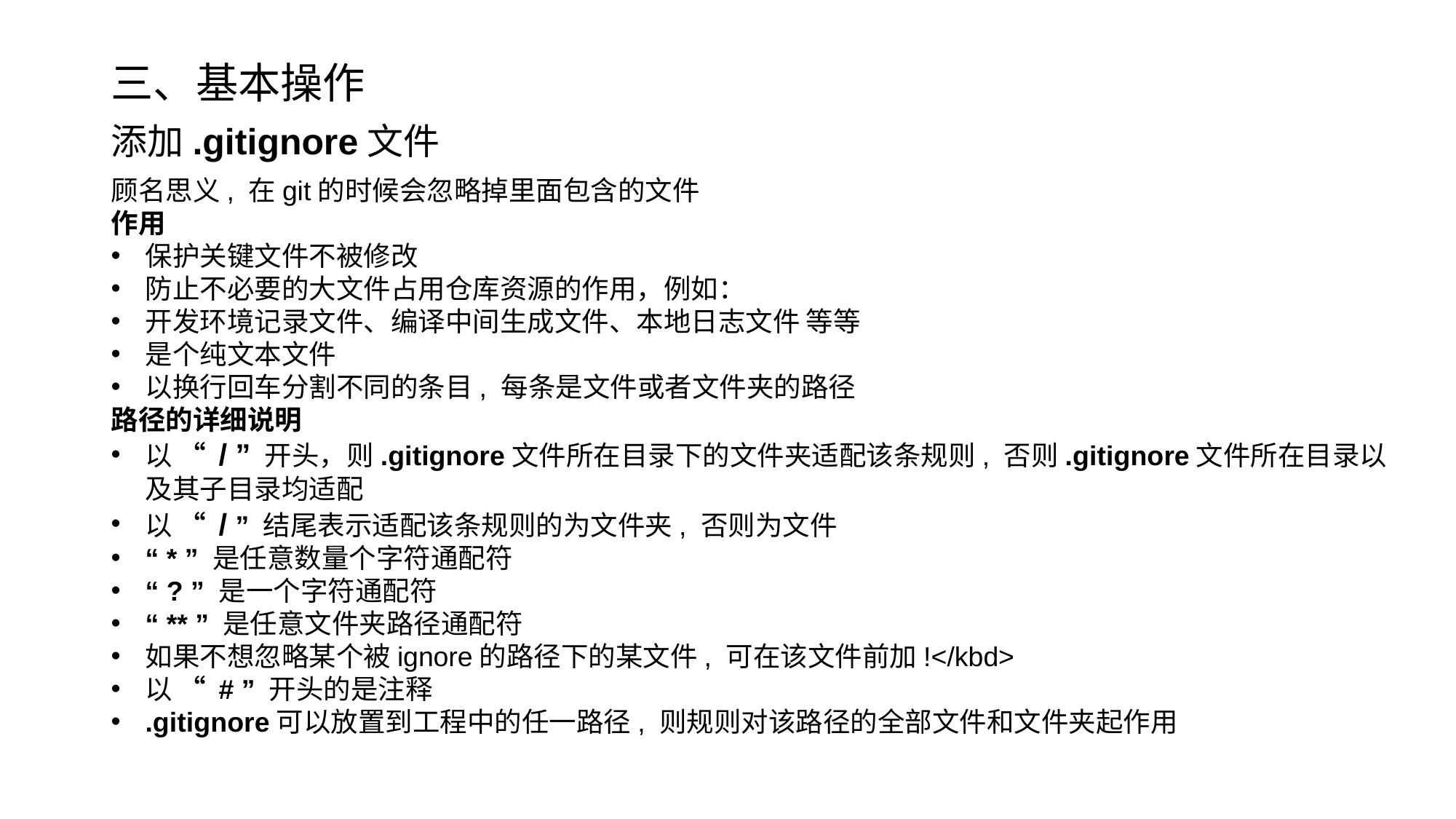

三、基本操作
添加.gitignore文件
顾名思义, 在git的时候会忽略掉里面包含的文件
作用
保护关键文件不被修改
防止不必要的大文件占用仓库资源的作用，例如：
开发环境记录文件、编译中间生成文件、本地日志文件 等等
是个纯文本文件
以换行回车分割不同的条目, 每条是文件或者文件夹的路径
路径的详细说明
以 “ / ” 开头，则.gitignore文件所在目录下的文件夹适配该条规则, 否则.gitignore文件所在目录以及其子目录均适配
以 “ / ” 结尾表示适配该条规则的为文件夹, 否则为文件
“ * ” 是任意数量个字符通配符
“ ? ” 是一个字符通配符
“ ** ” 是任意文件夹路径通配符
如果不想忽略某个被ignore的路径下的某文件, 可在该文件前加!</kbd>
以 “ # ” 开头的是注释
.gitignore可以放置到工程中的任一路径, 则规则对该路径的全部文件和文件夹起作用